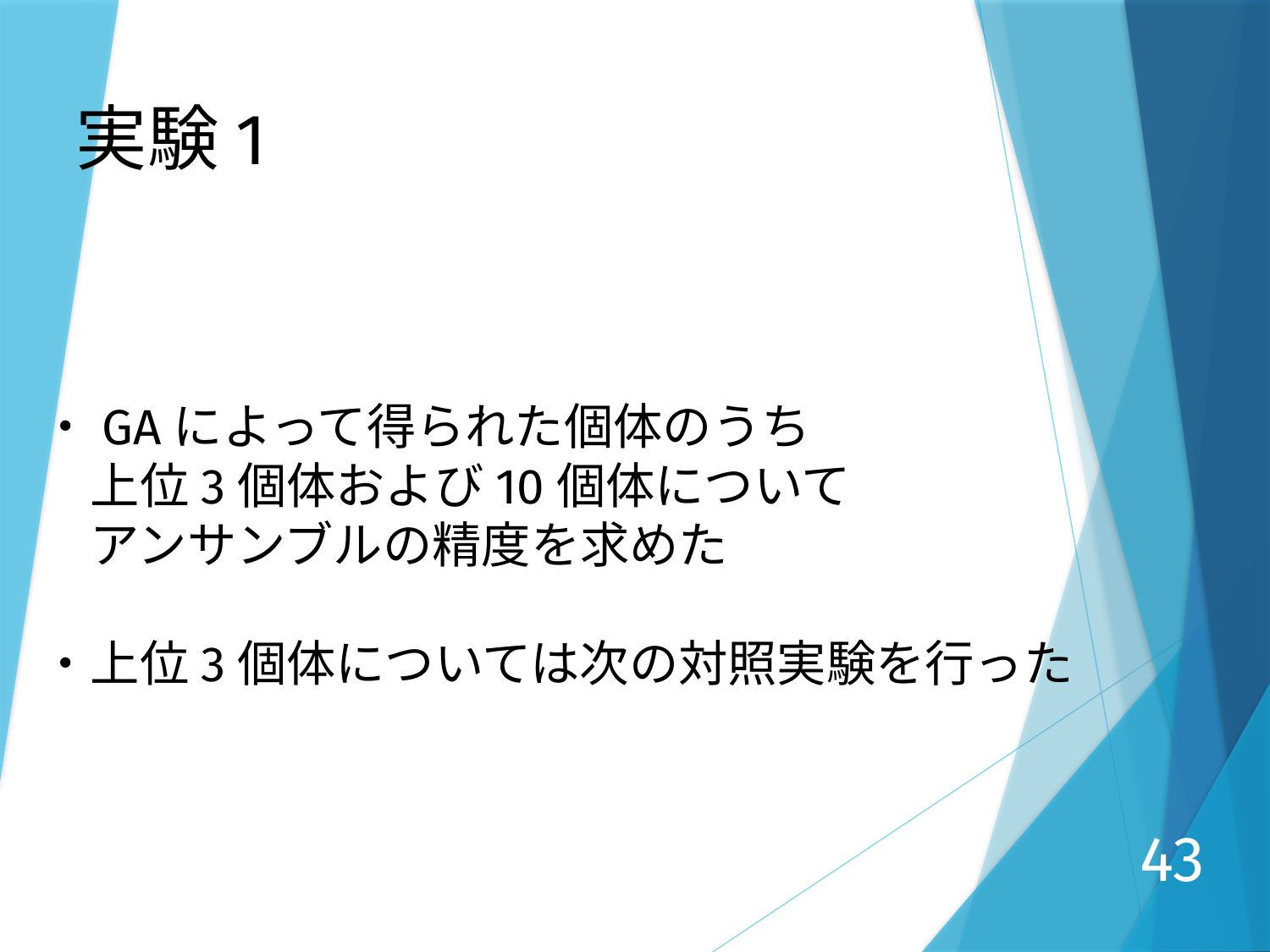

実験1
・GAによって得られた個体のうち
　上位3個体および10個体について
　アンサンブルの精度を求めた

・上位3個体については次の対照実験を行った
43